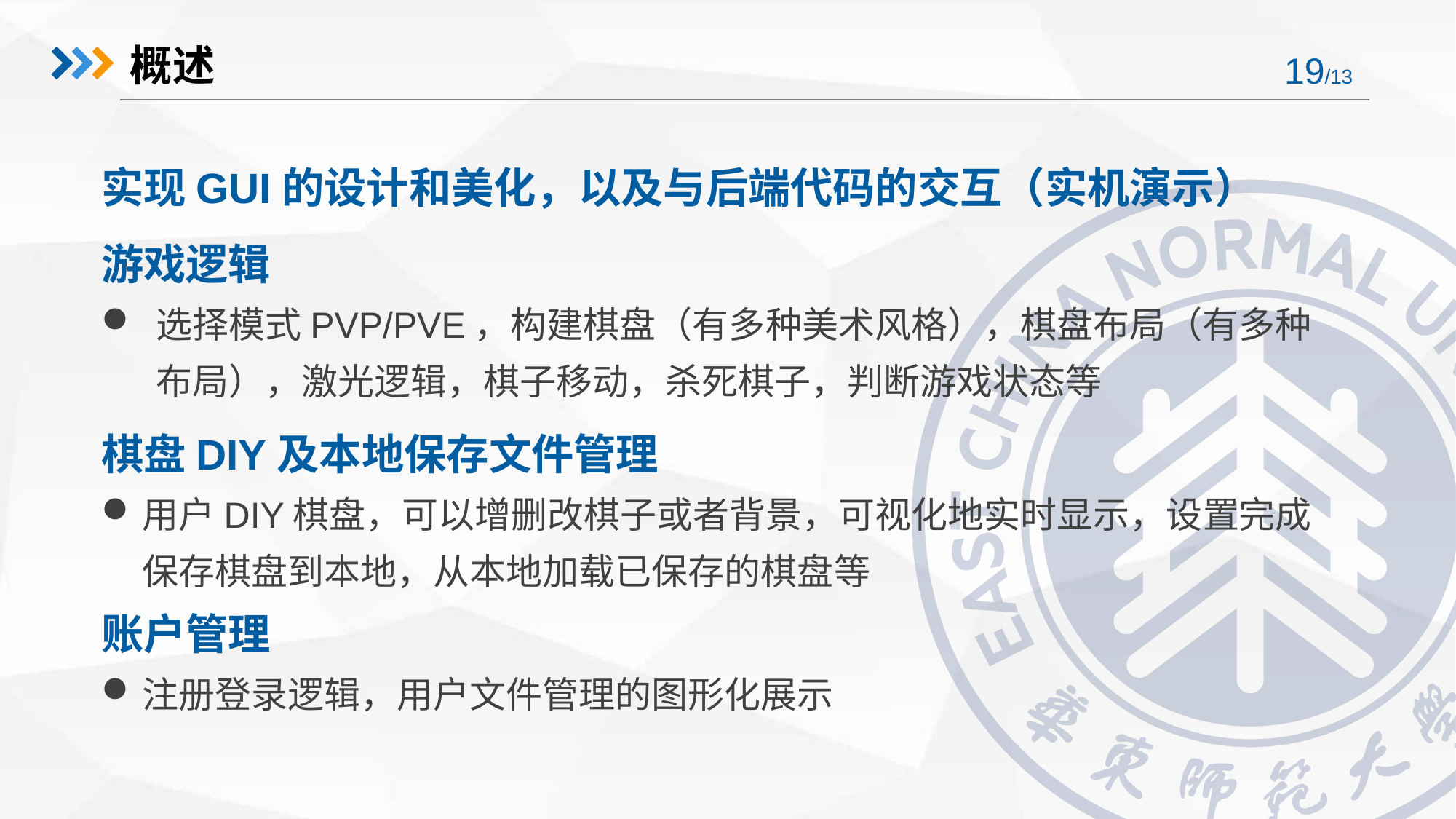

# 概述
实现GUI的设计和美化，以及与后端代码的交互（实机演示）
游戏逻辑
选择模式PVP/PVE，构建棋盘（有多种美术风格），棋盘布局（有多种布局），激光逻辑，棋子移动，杀死棋子，判断游戏状态等
棋盘DIY及本地保存文件管理
用户DIY棋盘，可以增删改棋子或者背景，可视化地实时显示，设置完成保存棋盘到本地，从本地加载已保存的棋盘等
账户管理
注册登录逻辑，用户文件管理的图形化展示